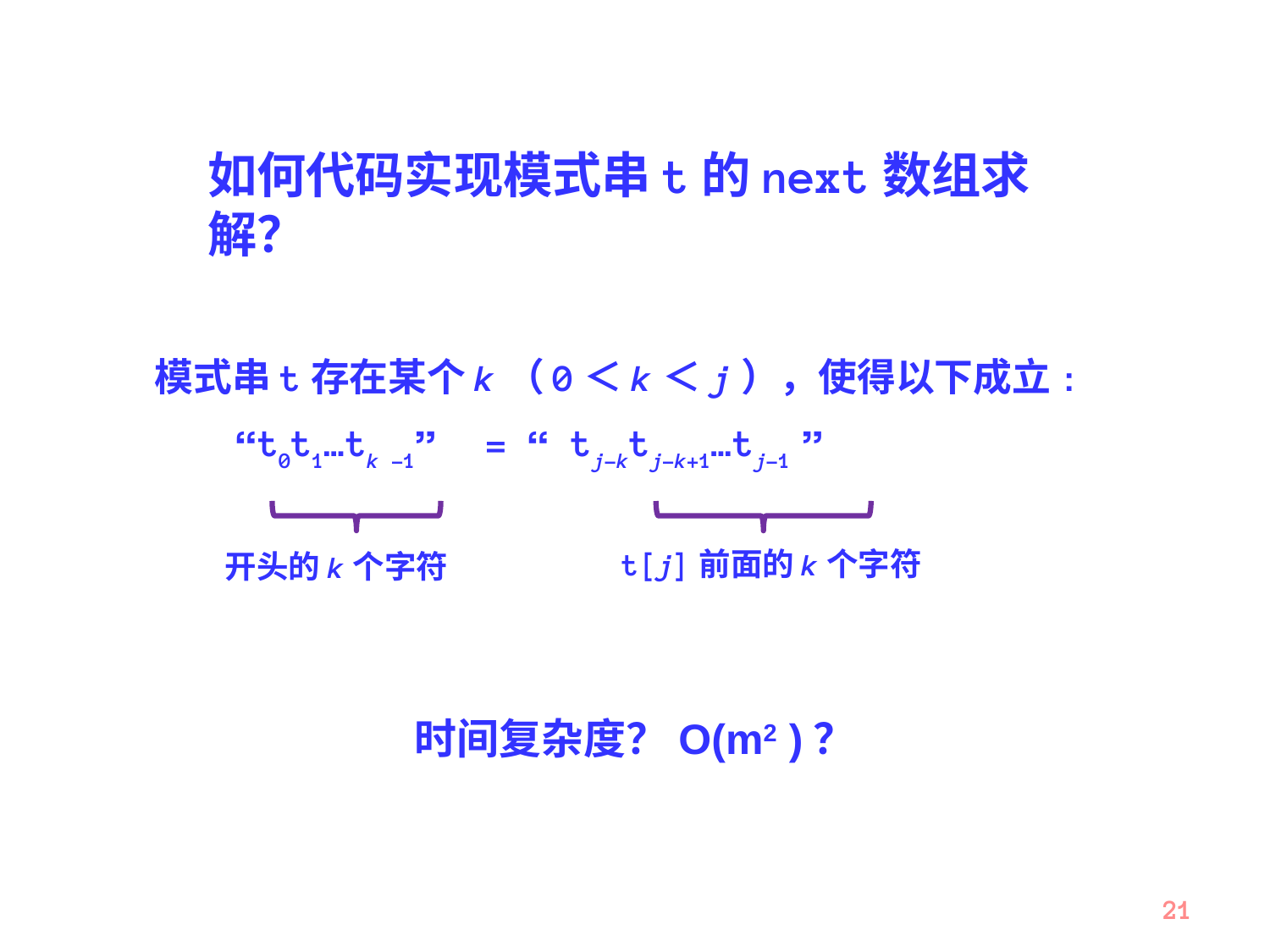

如何代码实现模式串t的next数组求解？
    模式串t存在某个k（0＜k＜j），使得以下成立:
      “t0t1…tk -1”    = “ tj-ktj-k+1…tj-1 ”

t[j]前面的k个字符
开头的k个字符
时间复杂度？O(m2 )？
21